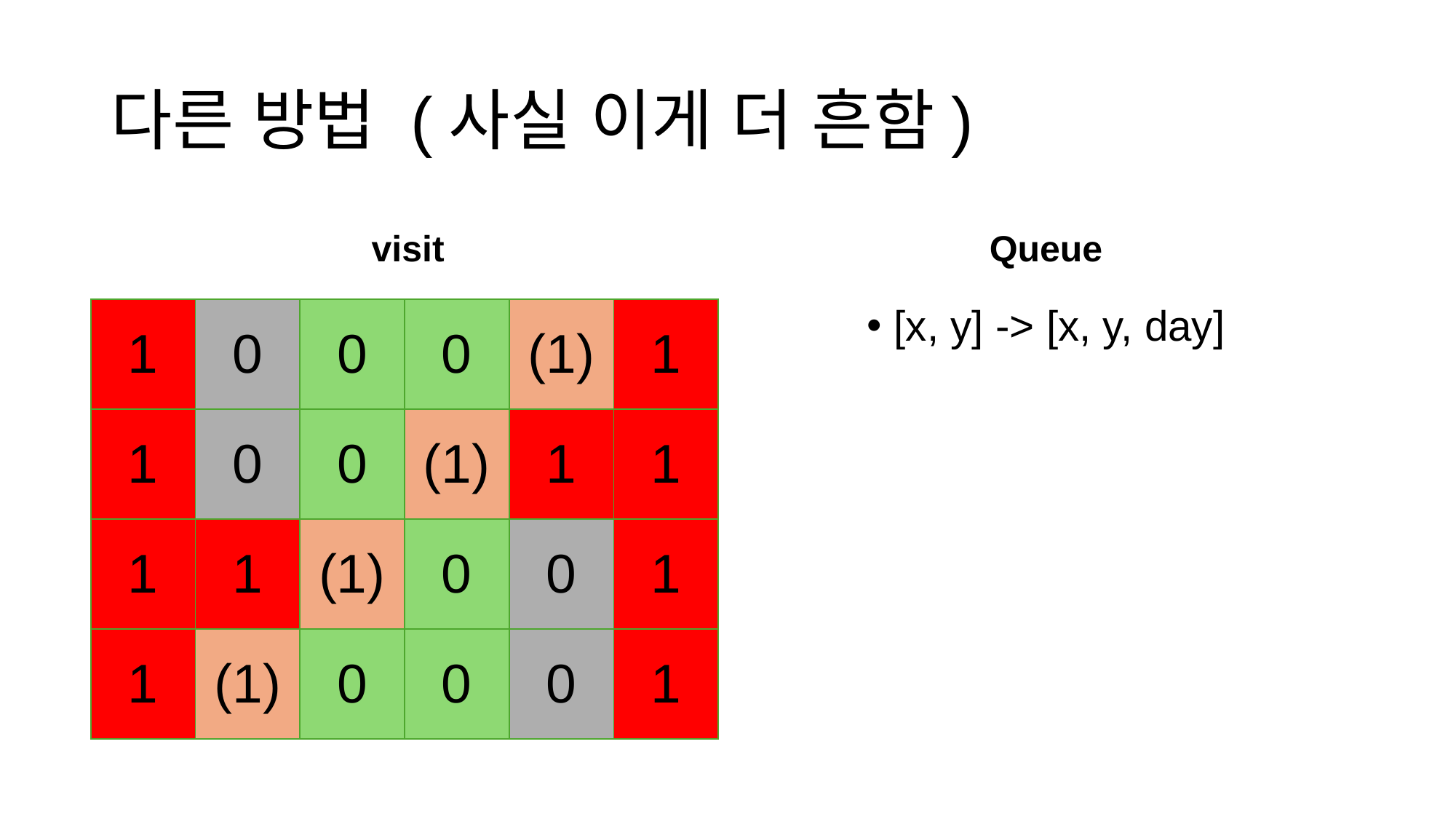

# 다른 방법 (사실 이게 더 흔함)
visit
Queue
| 1 | 0 | 0 | 0 | (1) | 1 |
| --- | --- | --- | --- | --- | --- |
| 1 | 0 | 0 | (1) | 1 | 1 |
| 1 | 1 | (1) | 0 | 0 | 1 |
| 1 | (1) | 0 | 0 | 0 | 1 |

[x, y] -> [x, y, day]